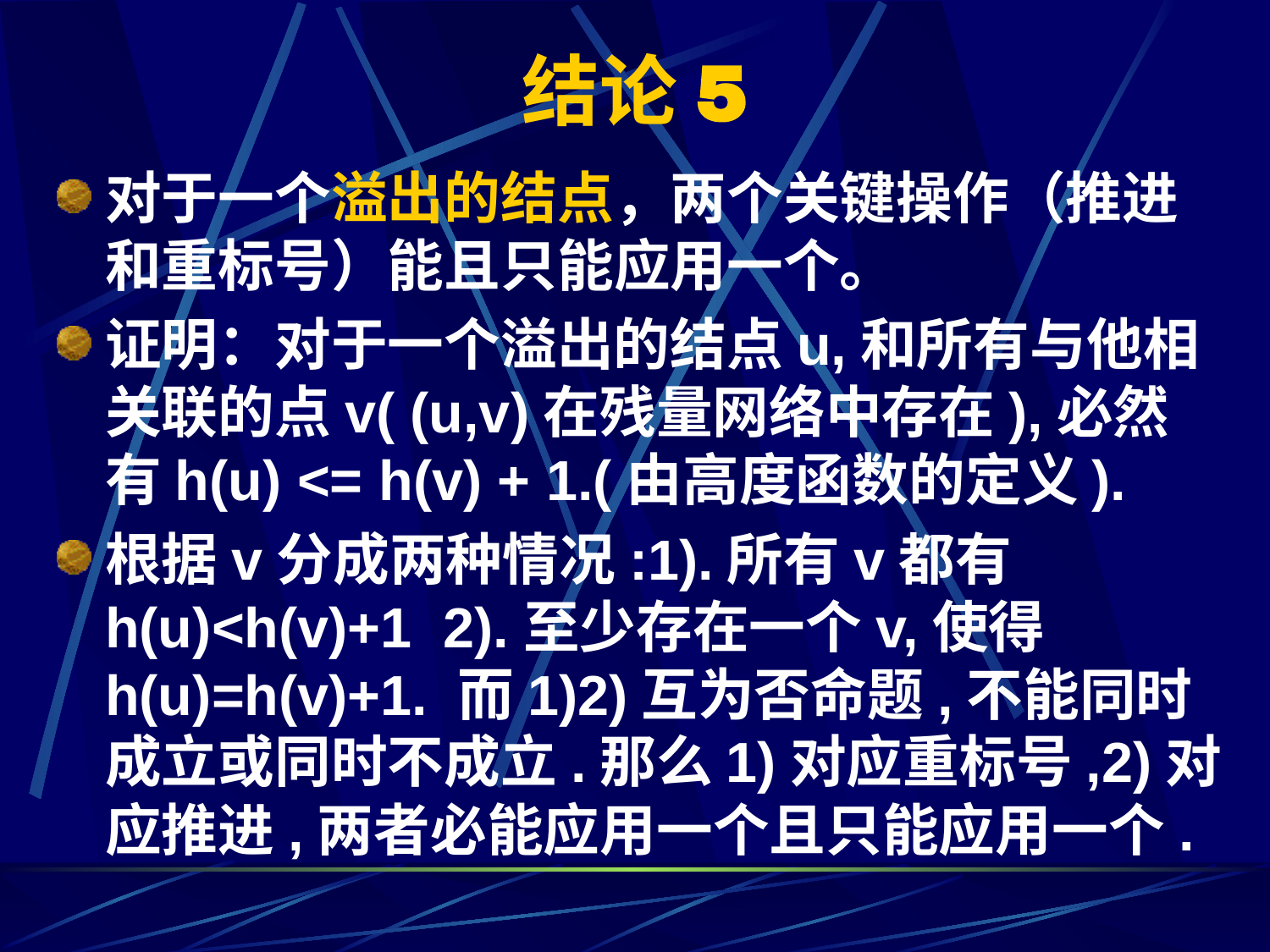

# 结论5
对于一个溢出的结点，两个关键操作（推进和重标号）能且只能应用一个。
证明：对于一个溢出的结点u,和所有与他相关联的点v( (u,v)在残量网络中存在),必然有h(u) <= h(v) + 1.(由高度函数的定义).
根据v分成两种情况:1).所有v都有h(u)<h(v)+1  2).至少存在一个v,使得h(u)=h(v)+1. 而1)2)互为否命题,不能同时成立或同时不成立.那么1)对应重标号,2)对应推进,两者必能应用一个且只能应用一个.